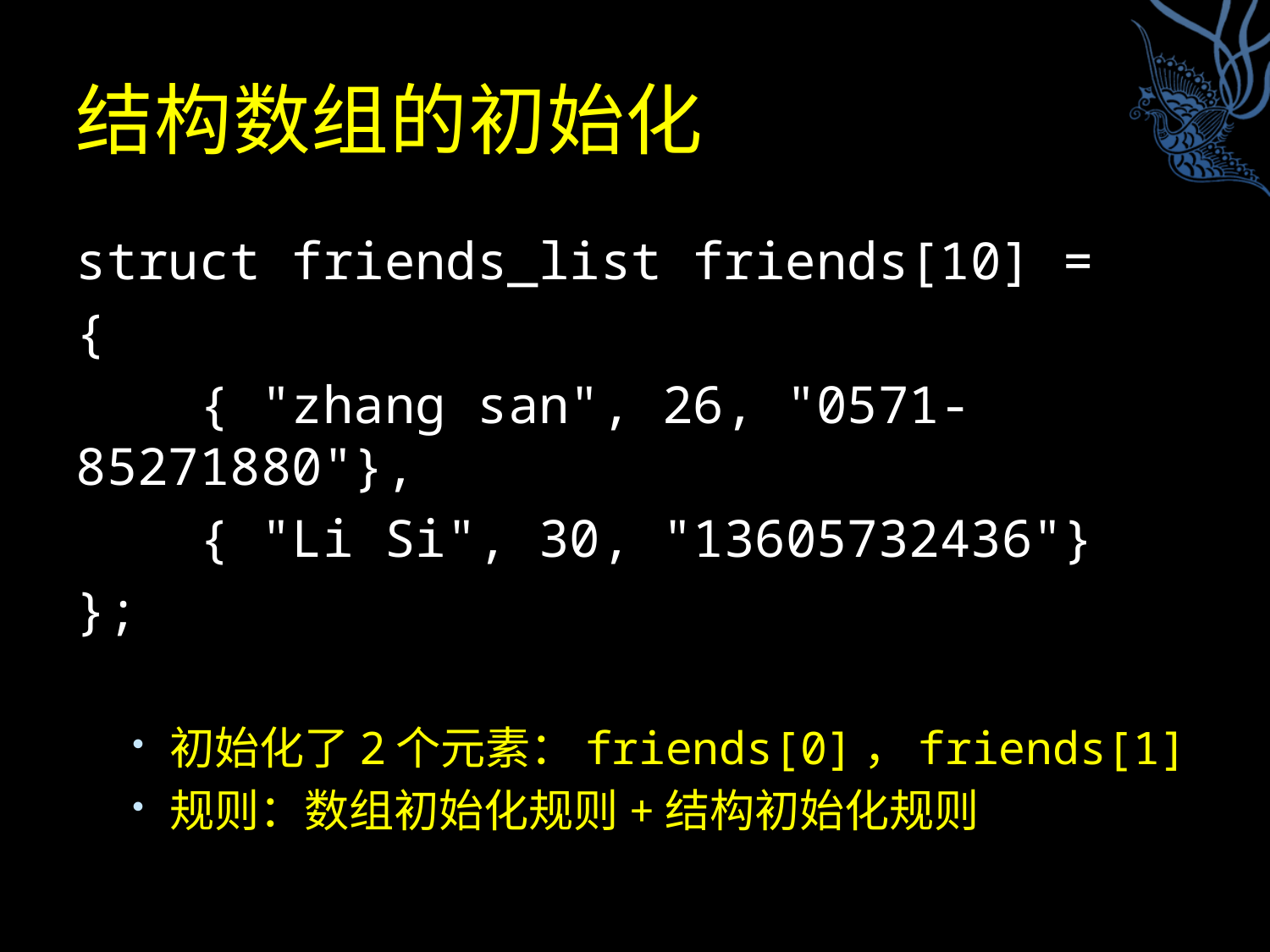

# 结构数组的初始化
struct friends_list friends[10] =
{
    { "zhang san", 26, "0571-85271880"},
    { "Li Si", 30, "13605732436"}
};

初始化了2个元素：friends[0]，friends[1]
规则：数组初始化规则+结构初始化规则